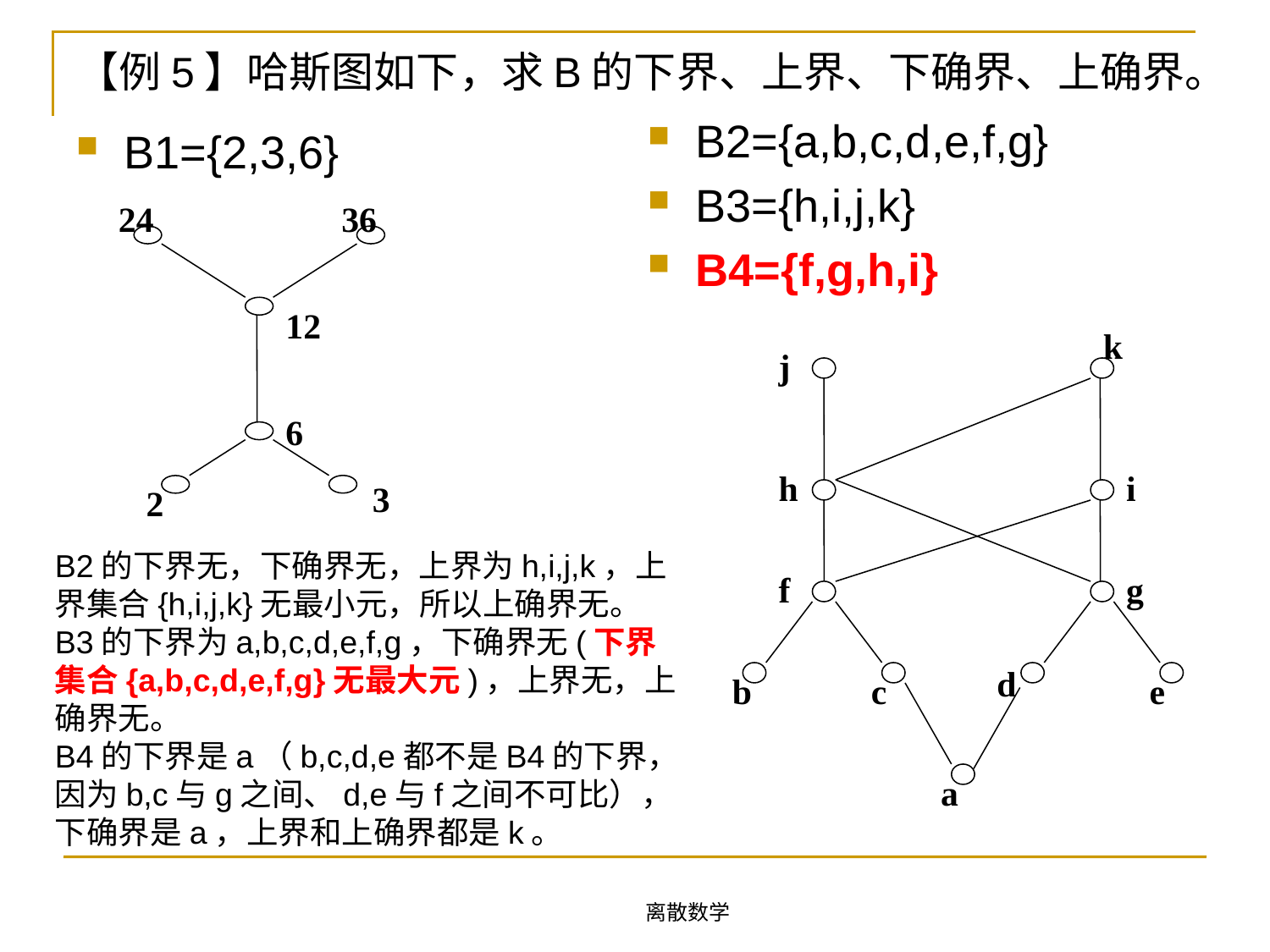

# 【例5】哈斯图如下，求B的下界、上界、下确界、上确界。
B2={a,b,c,d,e,f,g}
B3={h,i,j,k}
B4={f,g,h,i}

B1={2,3,6}
24
36

12

6

3
2

k
j

h
i

f
g

d
b

c

e

a

B2的下界无，下确界无，上界为h,i,j,k，上界集合{h,i,j,k}无最小元，所以上确界无。
B3的下界为a,b,c,d,e,f,g，下确界无(下界集合{a,b,c,d,e,f,g}无最大元)，上界无，上确界无。
B4的下界是a（b,c,d,e都不是B4的下界，因为b,c与g之间、d,e与f之间不可比），下确界是a，上界和上确界都是k。

离散数学
27